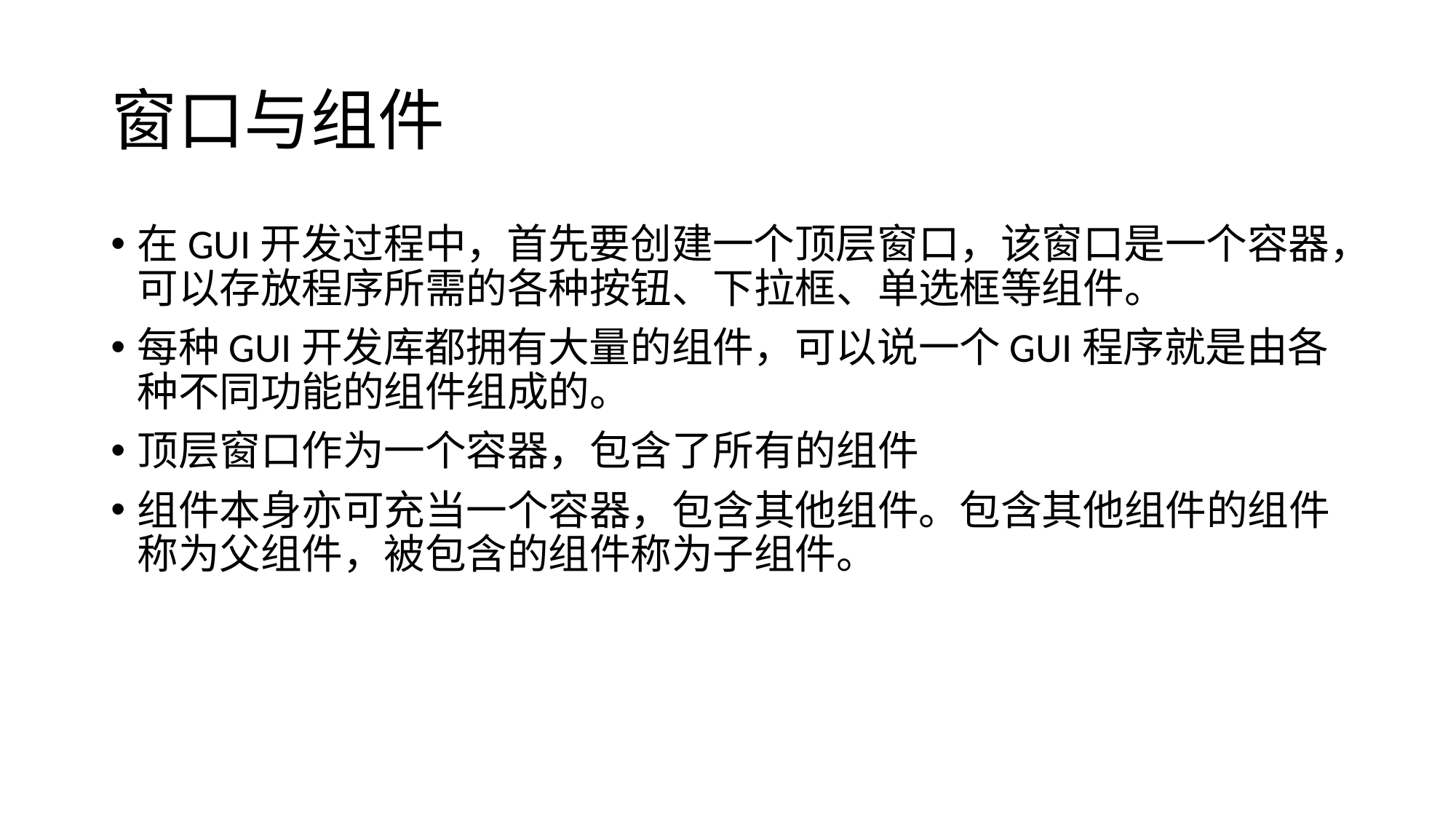

# 窗口与组件
在GUI开发过程中，首先要创建一个顶层窗口，该窗口是一个容器，可以存放程序所需的各种按钮、下拉框、单选框等组件。
每种GUI开发库都拥有大量的组件，可以说一个GUI程序就是由各种不同功能的组件组成的。
顶层窗口作为一个容器，包含了所有的组件
组件本身亦可充当一个容器，包含其他组件。包含其他组件的组件称为父组件，被包含的组件称为子组件。